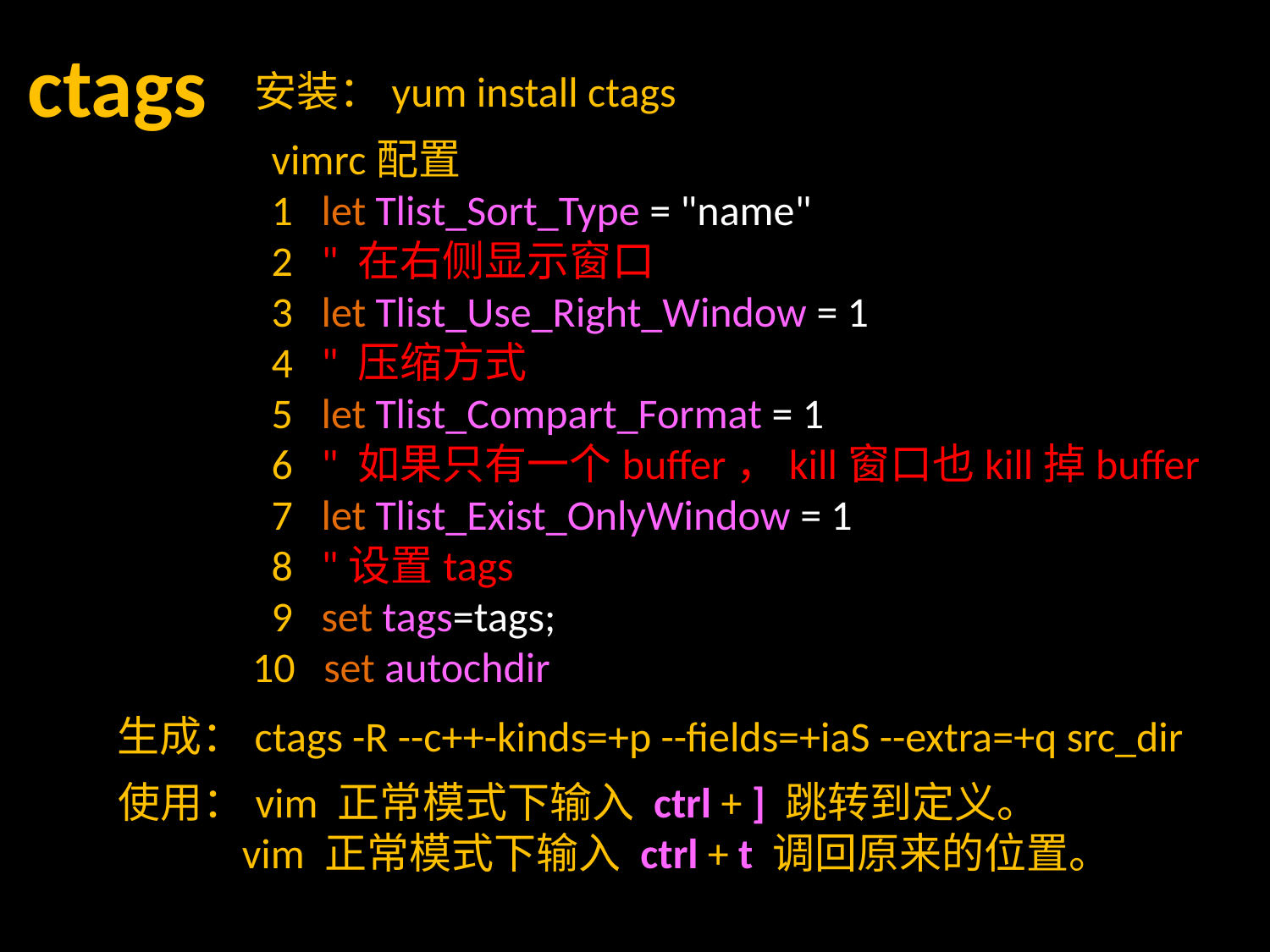

ctags

安装：yum install ctags
  vimrc配置
  1   let Tlist_Sort_Type = "name"
  2   " 在右侧显示窗口
  3   let Tlist_Use_Right_Window = 1
  4   " 压缩方式
  5   let Tlist_Compart_Format = 1
  6   " 如果只有一个buffer，kill窗口也kill掉buffer
  7   let Tlist_Exist_OnlyWindow = 1
  8   "设置tags
  9   set tags=tags;
10   set autochdir
生成：ctags -R --c++-kinds=+p --fields=+iaS --extra=+q src_dir
使用：vim 正常模式下输入 ctrl + ] 跳转到定义。
             vim 正常模式下输入 ctrl + t 调回原来的位置。